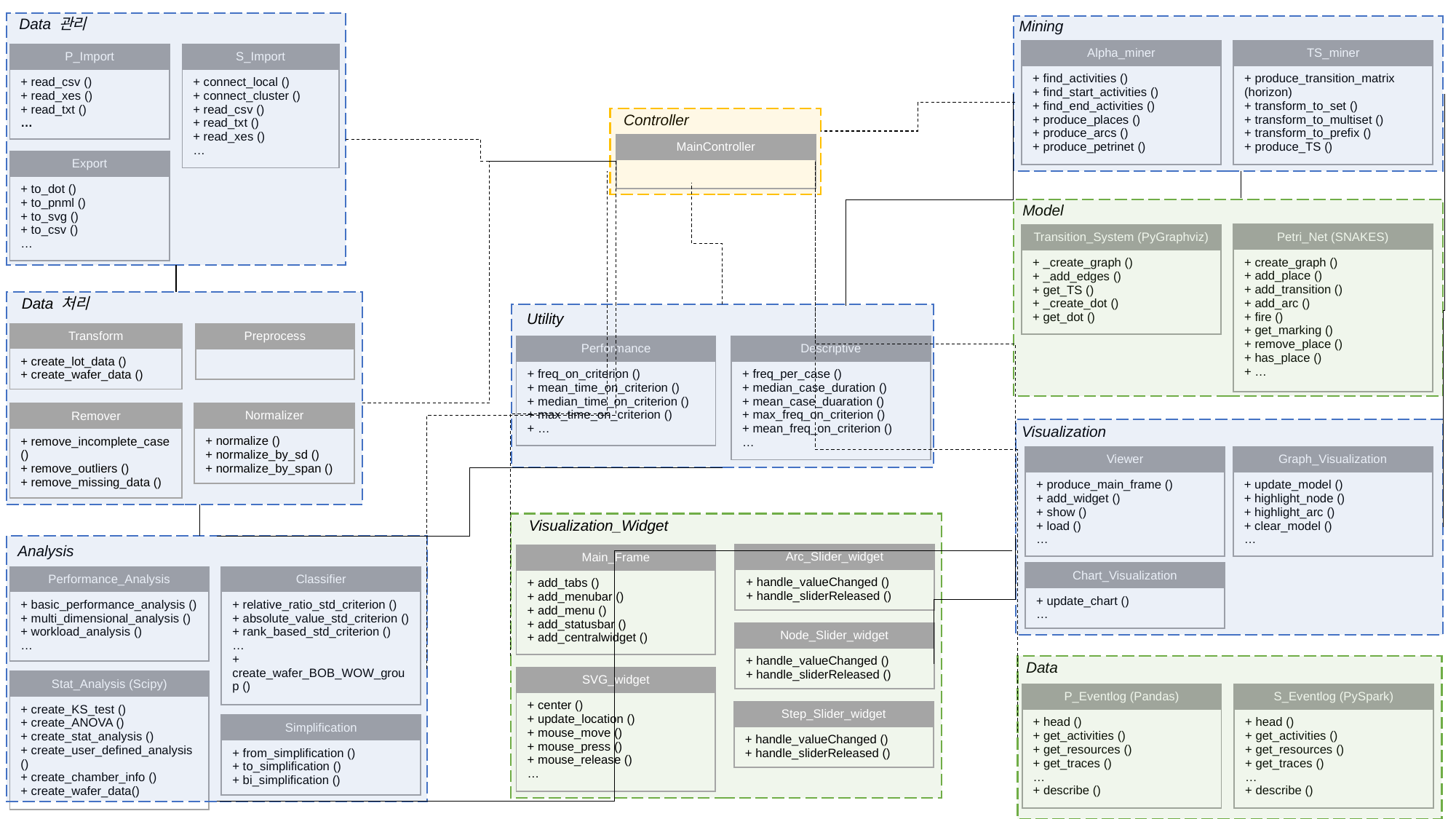

Data 관리
Mining

| Alpha\_miner |
| --- |
| + find\_activities () + find\_start\_activities () + find\_end\_activities () + produce\_places () + produce\_arcs () + produce\_petrinet () |
| TS\_miner |
| --- |
| + produce\_transition\_matrix (horizon) + transform\_to\_set () + transform\_to\_multiset () + transform\_to\_prefix () + produce\_TS () |
| P\_Import |
| --- |
| + read\_csv () + read\_xes () + read\_txt () … |
| S\_Import |
| --- |
| + connect\_local () + connect\_cluster () + read\_csv () + read\_txt () + read\_xes () … |
Controller

| MainController |
| --- |
|  |
| Export |
| --- |
| + to\_dot () + to\_pnml () + to\_svg () + to\_csv () … |
Model

| Petri\_Net (SNAKES) |
| --- |
| + create\_graph () + add\_place () + add\_transition () + add\_arc () + fire () + get\_marking () + remove\_place () + has\_place () + … |
| Transition\_System (PyGraphviz) |
| --- |
| + \_create\_graph () + \_add\_edges () + get\_TS () + \_create\_dot () + get\_dot () |
Data 처리

Utility

| Preprocess |
| --- |
|  |
| Transform |
| --- |
| + create\_lot\_data () + create\_wafer\_data () |
| Performance |
| --- |
| + freq\_on\_criterion () + mean\_time\_on\_criterion () + median\_time\_on\_criterion () + max\_time\_on\_criterion () + … |
| Descriptive |
| --- |
| + freq\_per\_case () + median\_case\_duration () + mean\_case\_duaration () + max\_freq\_on\_criterion () + mean\_freq\_on\_criterion () … |
| Normalizer |
| --- |
| + normalize () + normalize\_by\_sd () + normalize\_by\_span () |
| Remover |
| --- |
| + remove\_incomplete\_case () + remove\_outliers () + remove\_missing\_data () |
Visualization

| Viewer |
| --- |
| + produce\_main\_frame () + add\_widget () + show () + load () … |
| Graph\_Visualization |
| --- |
| + update\_model () + highlight\_node () + highlight\_arc () + clear\_model () … |
Visualization_Widget

Analysis

| Arc\_Slider\_widget |
| --- |
| + handle\_valueChanged () + handle\_sliderReleased () |
| Main\_Frame |
| --- |
| + add\_tabs () + add\_menubar () + add\_menu () + add\_statusbar () + add\_centralwidget () |
| Chart\_Visualization |
| --- |
| + update\_chart () … |
| Performance\_Analysis |
| --- |
| + basic\_performance\_analysis () + multi\_dimensional\_analysis () + workload\_analysis () … |
| Classifier |
| --- |
| + relative\_ratio\_std\_criterion () + absolute\_value\_std\_criterion () + rank\_based\_std\_criterion () … + create\_wafer\_BOB\_WOW\_group () |
| Node\_Slider\_widget |
| --- |
| + handle\_valueChanged () + handle\_sliderReleased () |
Data

| SVG\_widget |
| --- |
| + center () + update\_location () + mouse\_move () + mouse\_press () + mouse\_release () … |
| Stat\_Analysis (Scipy) |
| --- |
| + create\_KS\_test () + create\_ANOVA () + create\_stat\_analysis () + create\_user\_defined\_analysis () + create\_chamber\_info () + create\_wafer\_data() |
| P\_Eventlog (Pandas) |
| --- |
| + head () + get\_activities () + get\_resources () + get\_traces () … + describe () |
| S\_Eventlog (PySpark) |
| --- |
| + head () + get\_activities () + get\_resources () + get\_traces () … + describe () |
| Step\_Slider\_widget |
| --- |
| + handle\_valueChanged () + handle\_sliderReleased () |
| Simplification |
| --- |
| + from\_simplification () + to\_simplification () + bi\_simplification () |